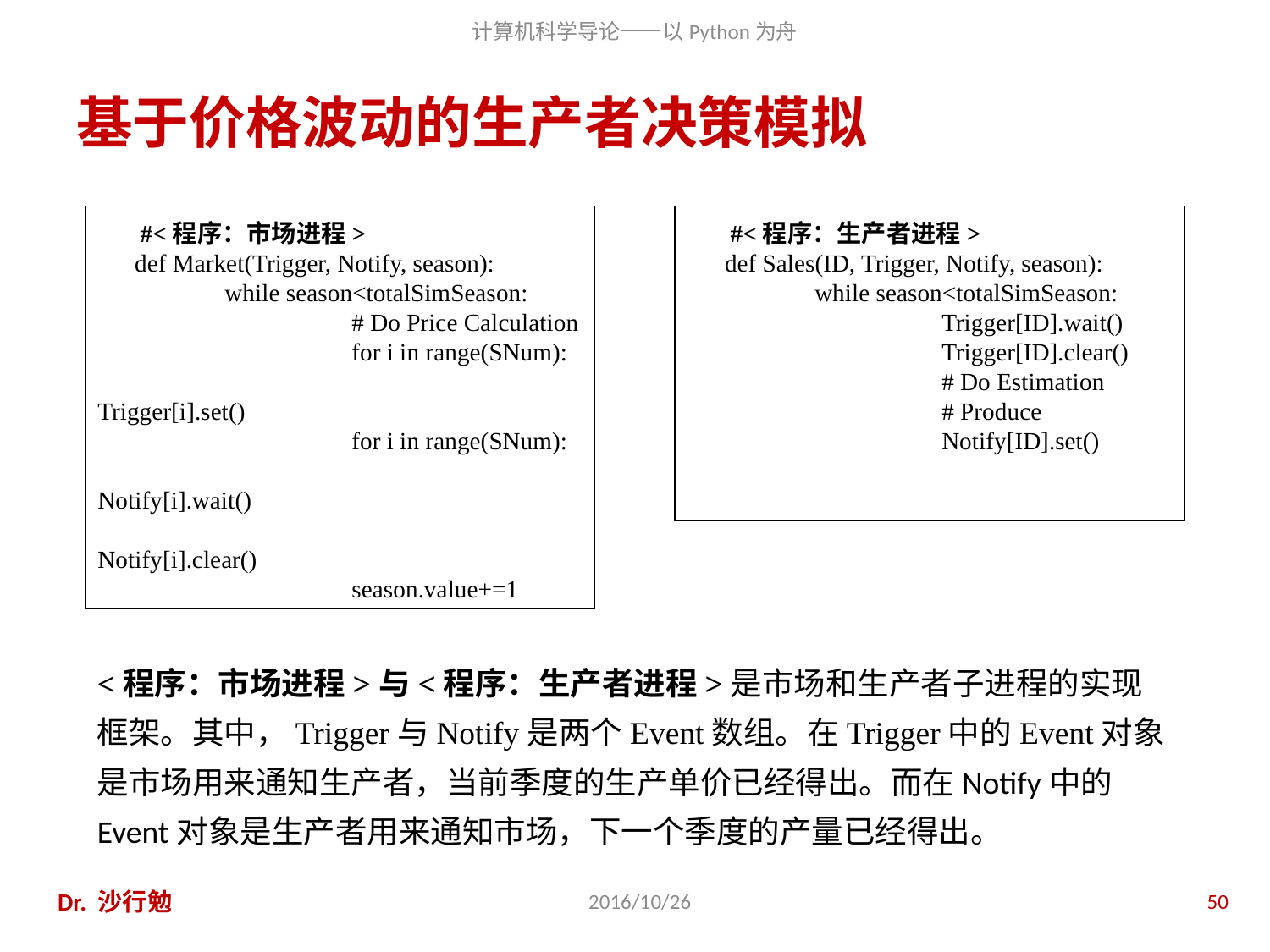

# 基于价格波动的生产者决策模拟
#<程序：市场进程>
def Market(Trigger, Notify, season):
	while season<totalSimSeason:
		# Do Price Calculation
		for i in range(SNum):
			Trigger[i].set()
		for i in range(SNum):
			Notify[i].wait()
			Notify[i].clear()
		season.value+=1
#<程序：生产者进程>
def Sales(ID, Trigger, Notify, season):
	while season<totalSimSeason:
		Trigger[ID].wait()
		Trigger[ID].clear()
		# Do Estimation
		# Produce
		Notify[ID].set()

<程序：市场进程>与<程序：生产者进程>是市场和生产者子进程的实现框架。其中，Trigger与Notify是两个Event数组。在Trigger中的Event对象是市场用来通知生产者，当前季度的生产单价已经得出。而在Notify中的Event对象是生产者用来通知市场，下一个季度的产量已经得出。
Dr. 沙行勉
2016/10/26
50